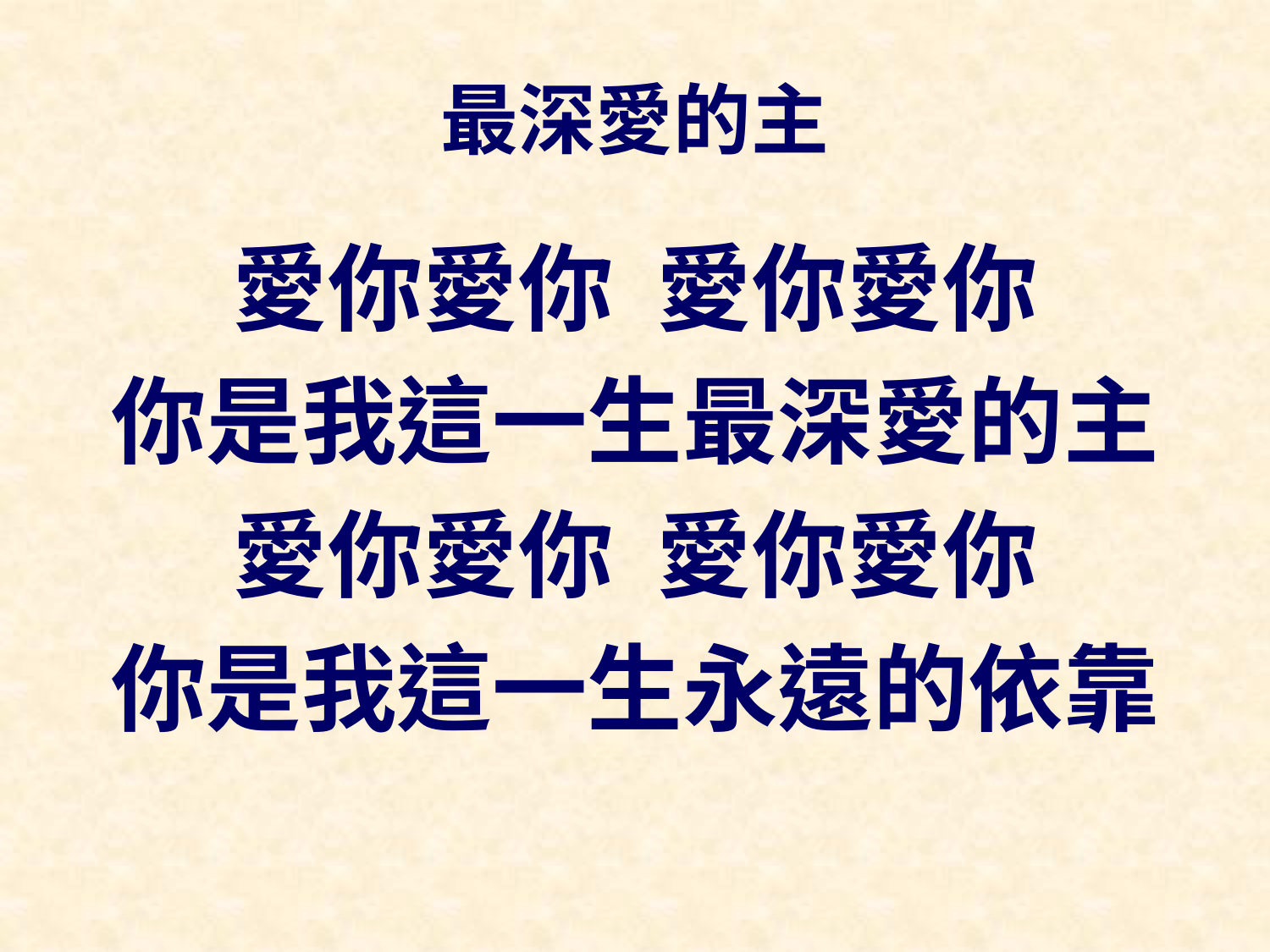

# 最深愛的主
愛你愛你  愛你愛你
你是我這一生最深愛的主
愛你愛你  愛你愛你
你是我這一生永遠的依靠